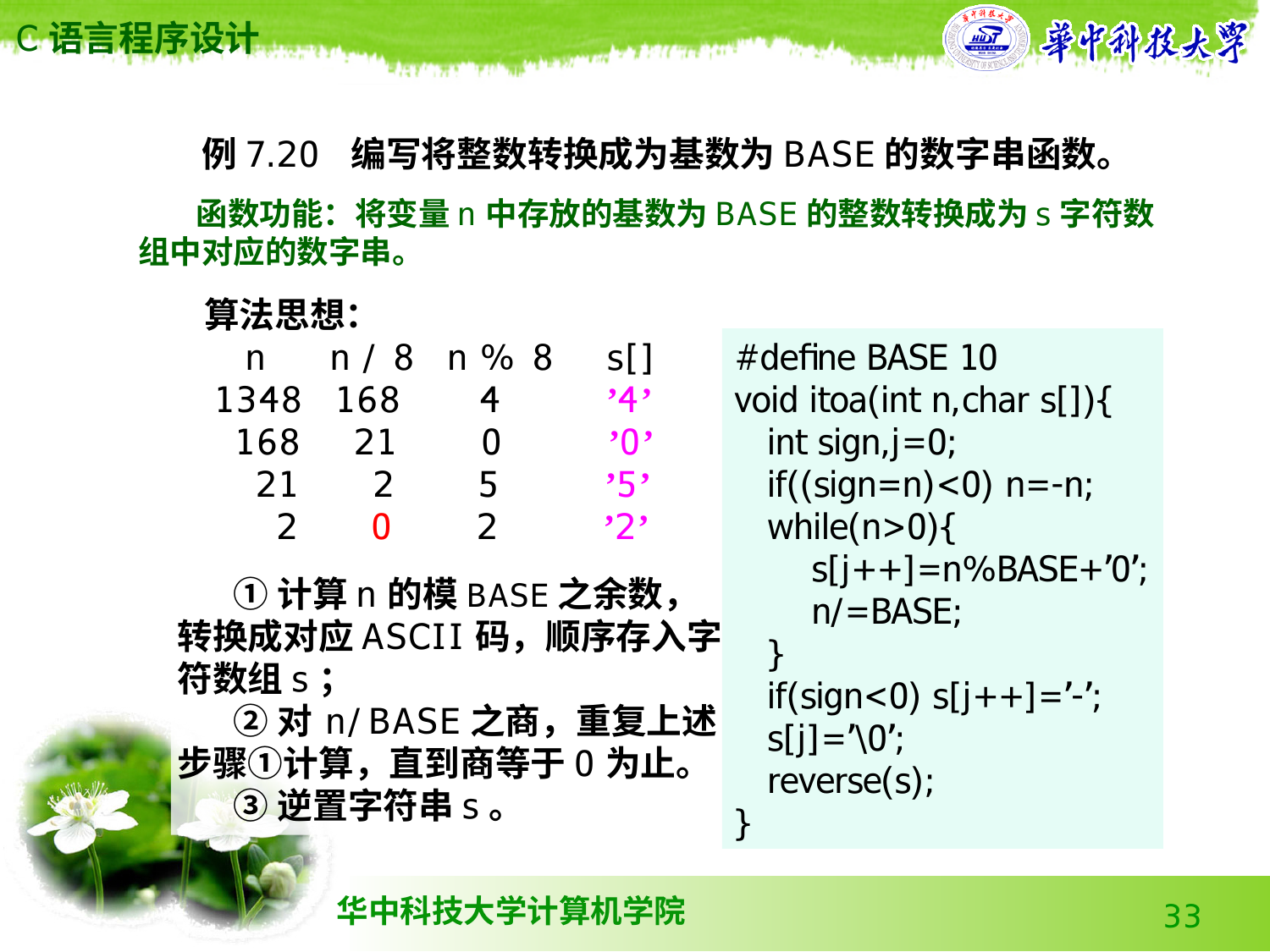

例7.20  编写将整数转换成为基数为BASE的数字串函数。
       函数功能：将变量n中存放的基数为BASE的整数转换成为s字符数组中对应的数字串。
算法思想：
    n      n / 8   n % 8     s[]
 1348   168        4          ’4’
   168     21        0          ’0’
     21       2        5          ’5’
       2       0        2          ’2’
#define BASE 10
void itoa(int n,char s[]){
   int sign,j=0;
   if((sign=n)<0) n=-n;
   while(n>0){
       s[j++]=n%BASE+’0’;
       n/=BASE;
   }
   if(sign<0) s[j++]=’-’;
   s[j]=’\0’;
   reverse(s);
}
       ①计算n的模BASE之余数，转换成对应 ASCII码，顺序存入字符数组s；
       ②对 n/BASE之商，重复上述步骤①计算，直到商等于0为止。
       ③逆置字符串s。

33